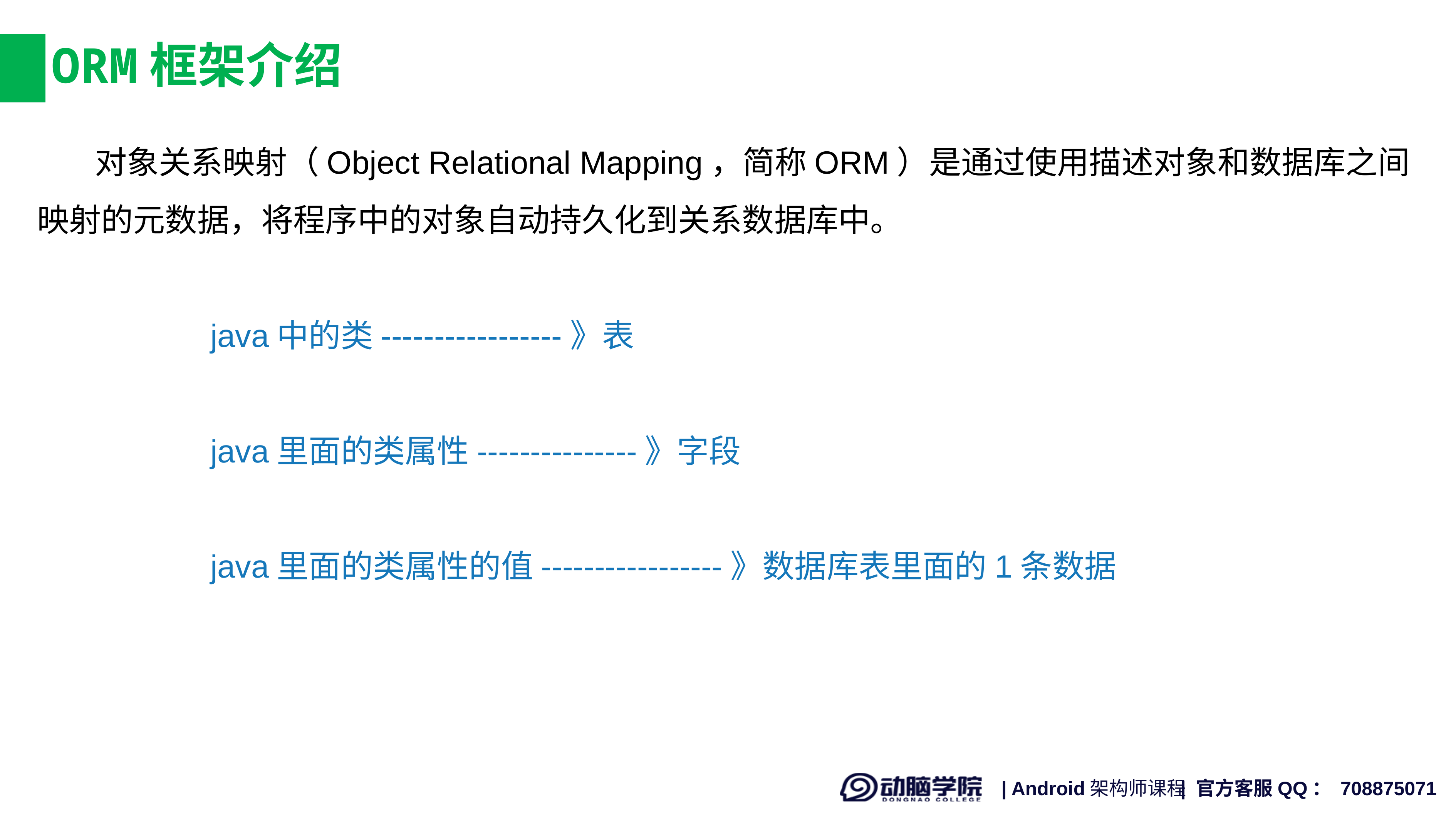

# ORM框架介绍

	对象关系映射（Object Relational Mapping，简称ORM）是通过使用描述对象和数据库之间
映射的元数据，将程序中的对象自动持久化到关系数据库中。

			java中的类-----------------》表

			java里面的类属性---------------》字段

			java里面的类属性的值-----------------》数据库表里面的1条数据